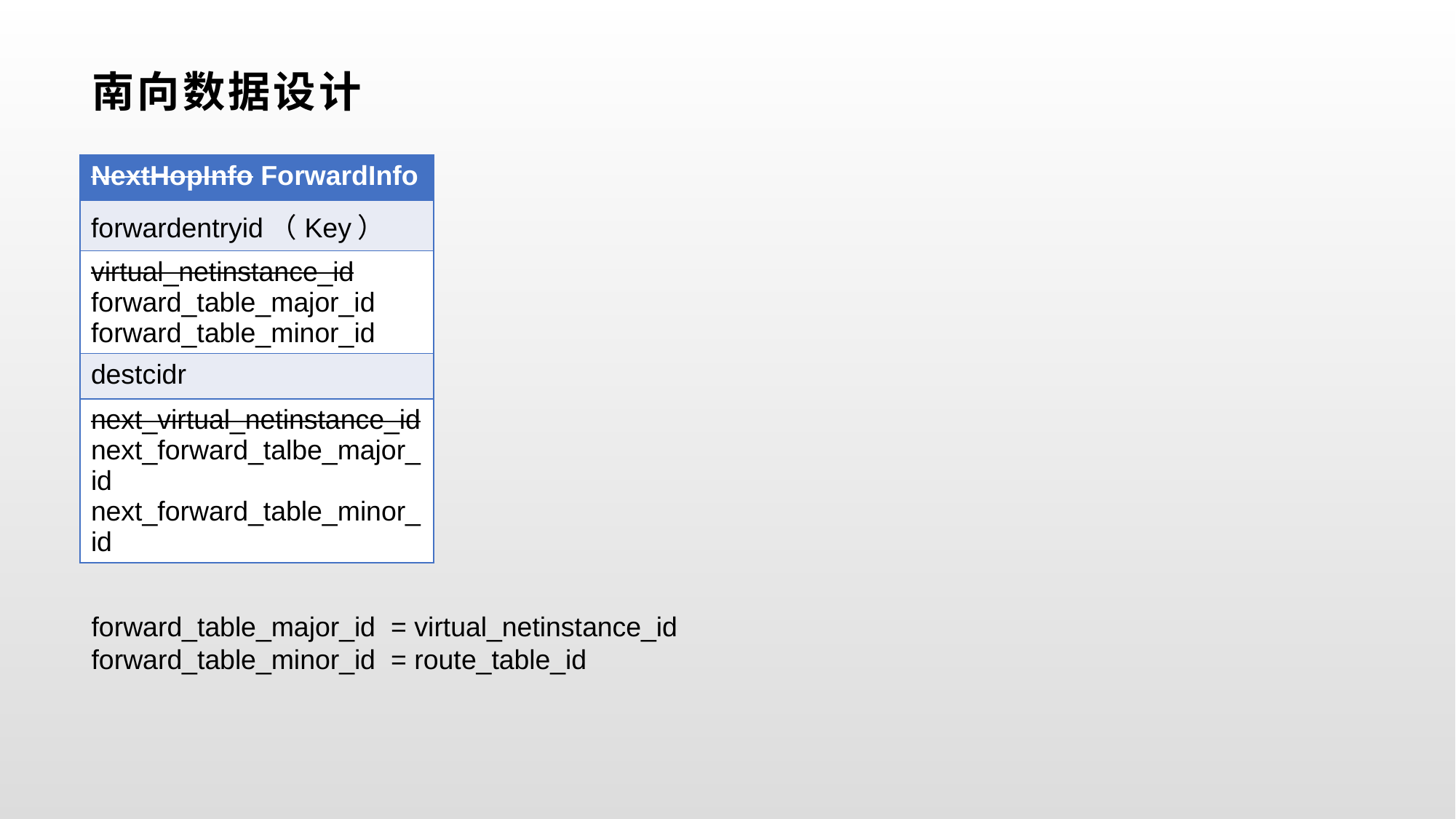

# 南向数据设计
| NextHopInfo ForwardInfo |
| --- |
| forwardentryid（Key） |
| virtual\_netinstance\_id forward\_table\_major\_id forward\_table\_minor\_id |
| destcidr |
| next\_virtual\_netinstance\_id next\_forward\_talbe\_major\_id next\_forward\_table\_minor\_id |
forward_table_major_id  = virtual_netinstance_id
forward_table_minor_id  = route_table_id